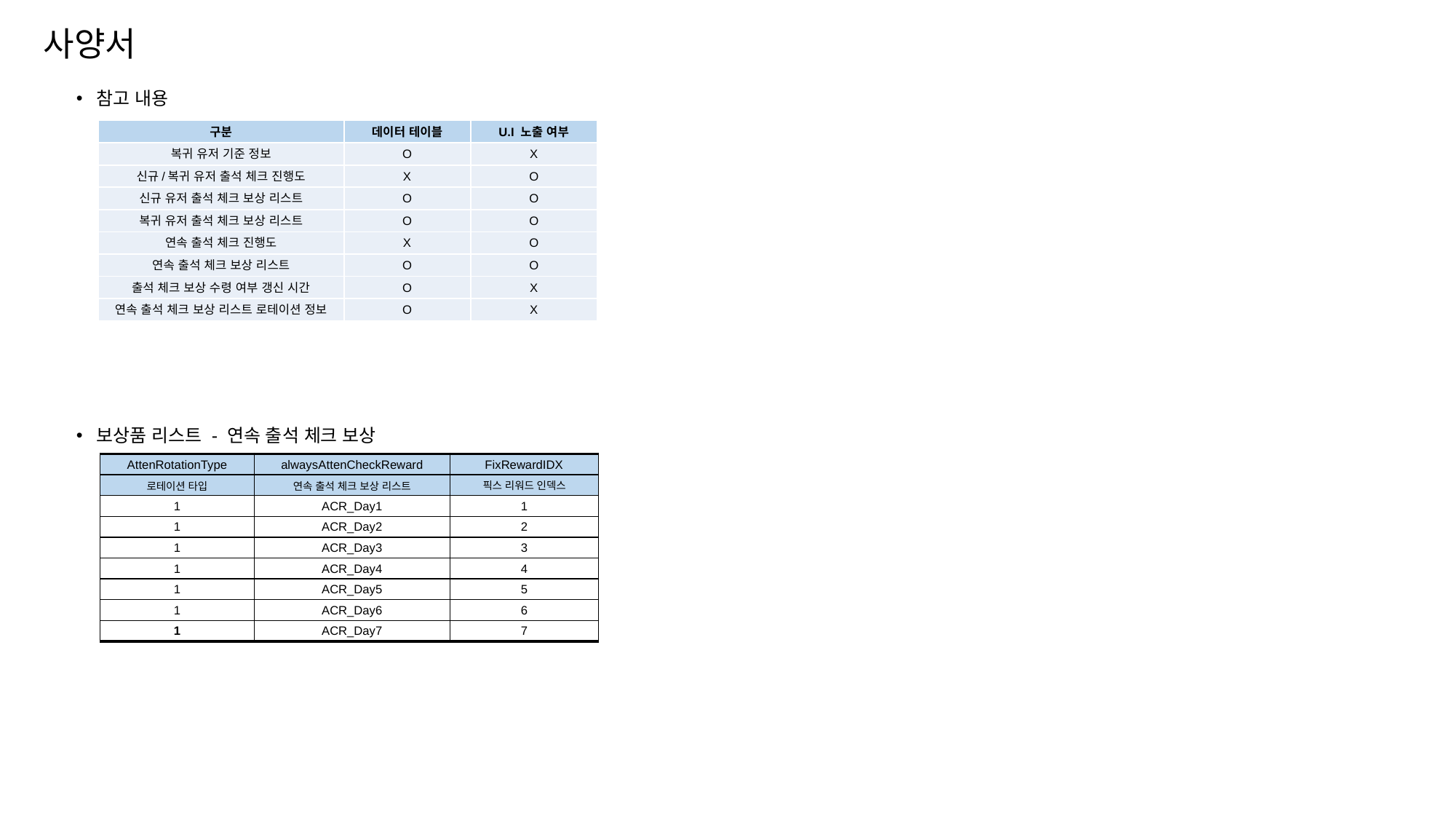

사양서
참고 내용
| 구분 | 데이터 테이블 | U.I 노출 여부 |
| --- | --- | --- |
| 복귀 유저 기준 정보 | O | X |
| 신규/복귀 유저 출석 체크 진행도 | X | O |
| 신규 유저 출석 체크 보상 리스트 | O | O |
| 복귀 유저 출석 체크 보상 리스트 | O | O |
| 연속 출석 체크 진행도 | X | O |
| 연속 출석 체크 보상 리스트 | O | O |
| 출석 체크 보상 수령 여부 갱신 시간 | O | X |
| 연속 출석 체크 보상 리스트 로테이션 정보 | O | X |
보상품 리스트 - 연속 출석 체크 보상
| AttenRotationType | alwaysAttenCheckReward | FixRewardIDX |
| --- | --- | --- |
| 로테이션 타입 | 연속 출석 체크 보상 리스트 | 픽스 리워드 인덱스 |
| 1 | ACR\_Day1 | 1 |
| 1 | ACR\_Day2 | 2 |
| 1 | ACR\_Day3 | 3 |
| 1 | ACR\_Day4 | 4 |
| 1 | ACR\_Day5 | 5 |
| 1 | ACR\_Day6 | 6 |
| 1 | ACR\_Day7 | 7 |